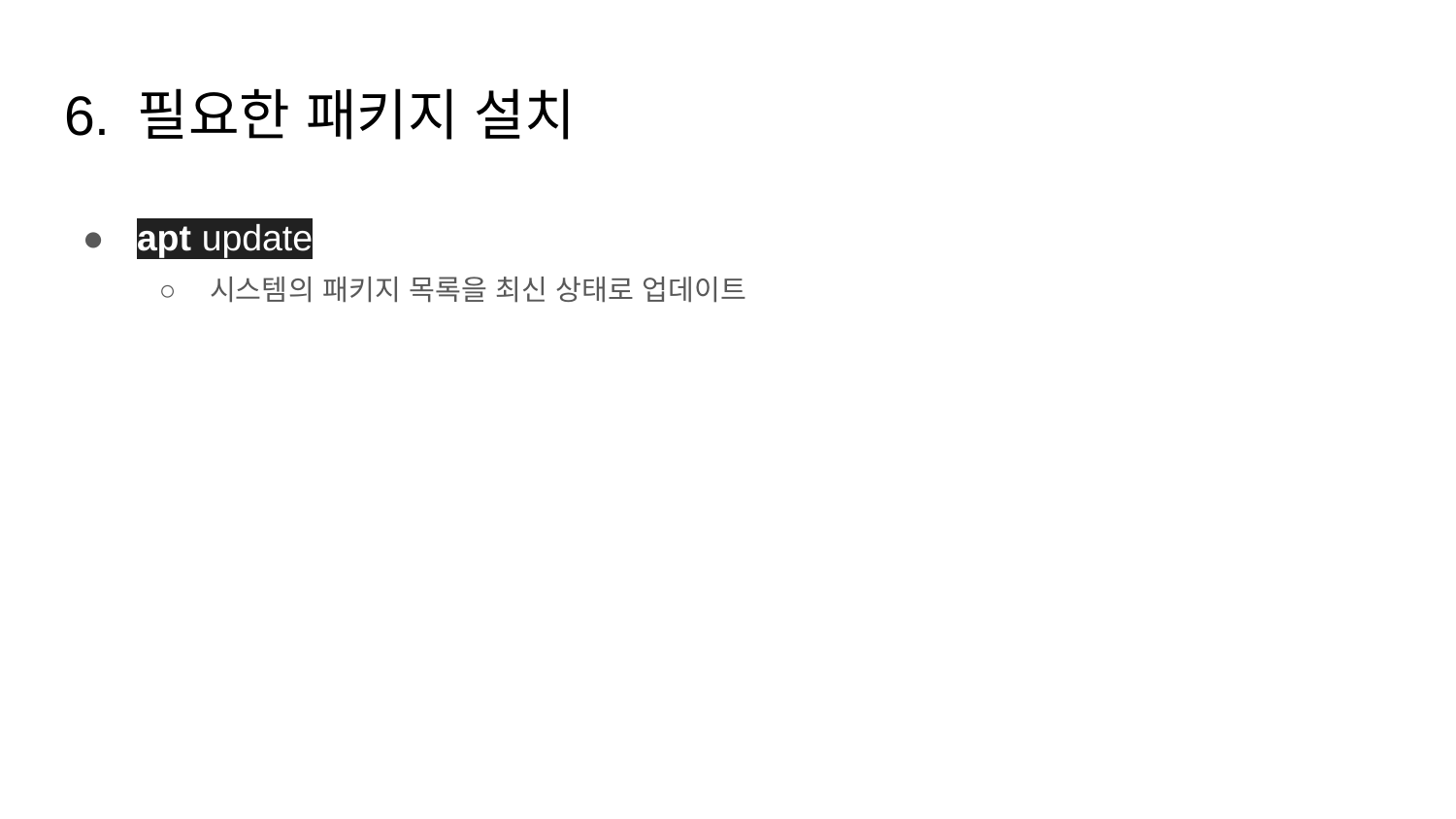

# 6. 필요한 패키지 설치
apt update
시스템의 패키지 목록을 최신 상태로 업데이트